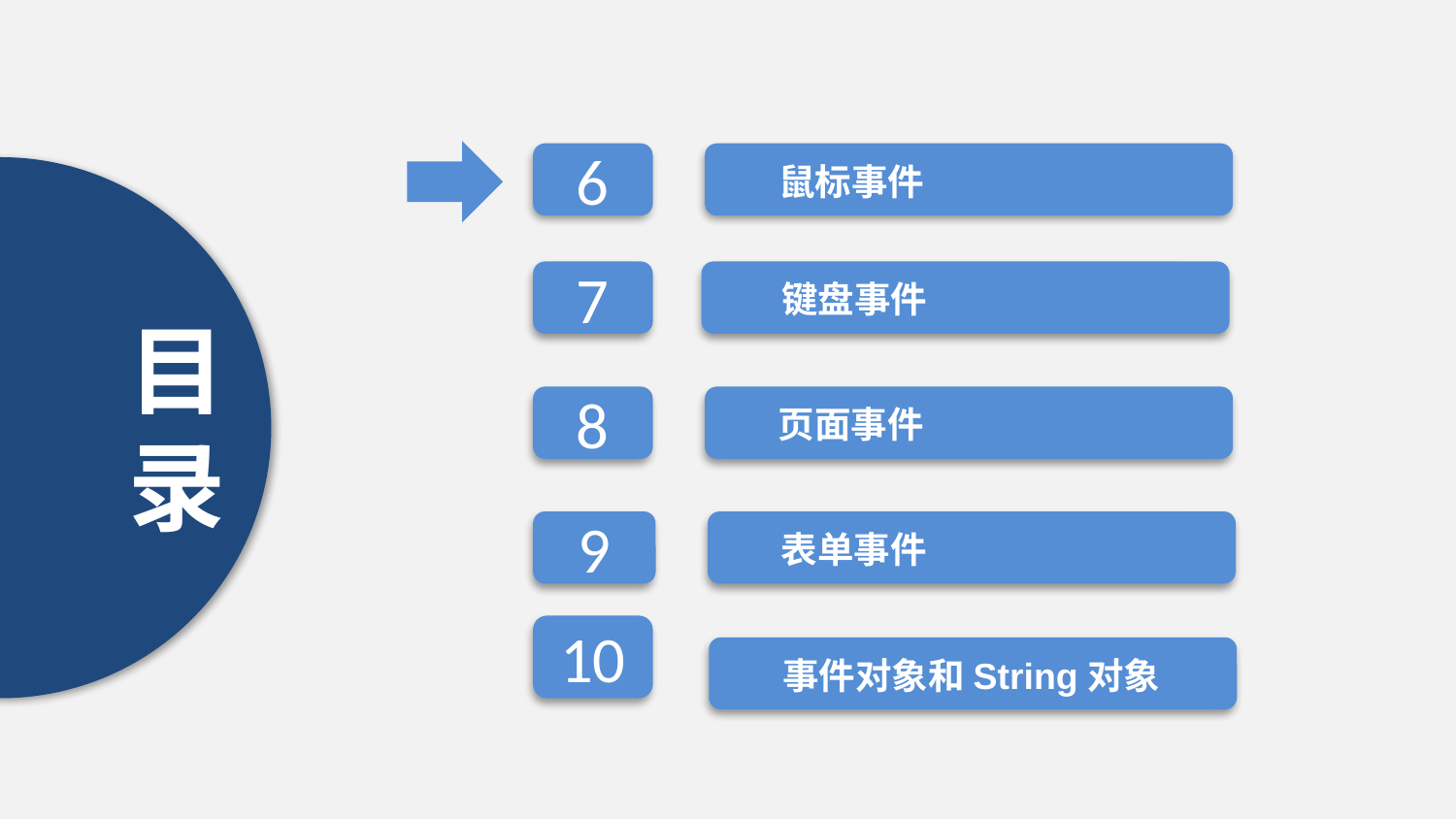

6

鼠标事件

目
录
7

键盘事件

页面事件
8
9

表单事件
10

事件对象和String对象